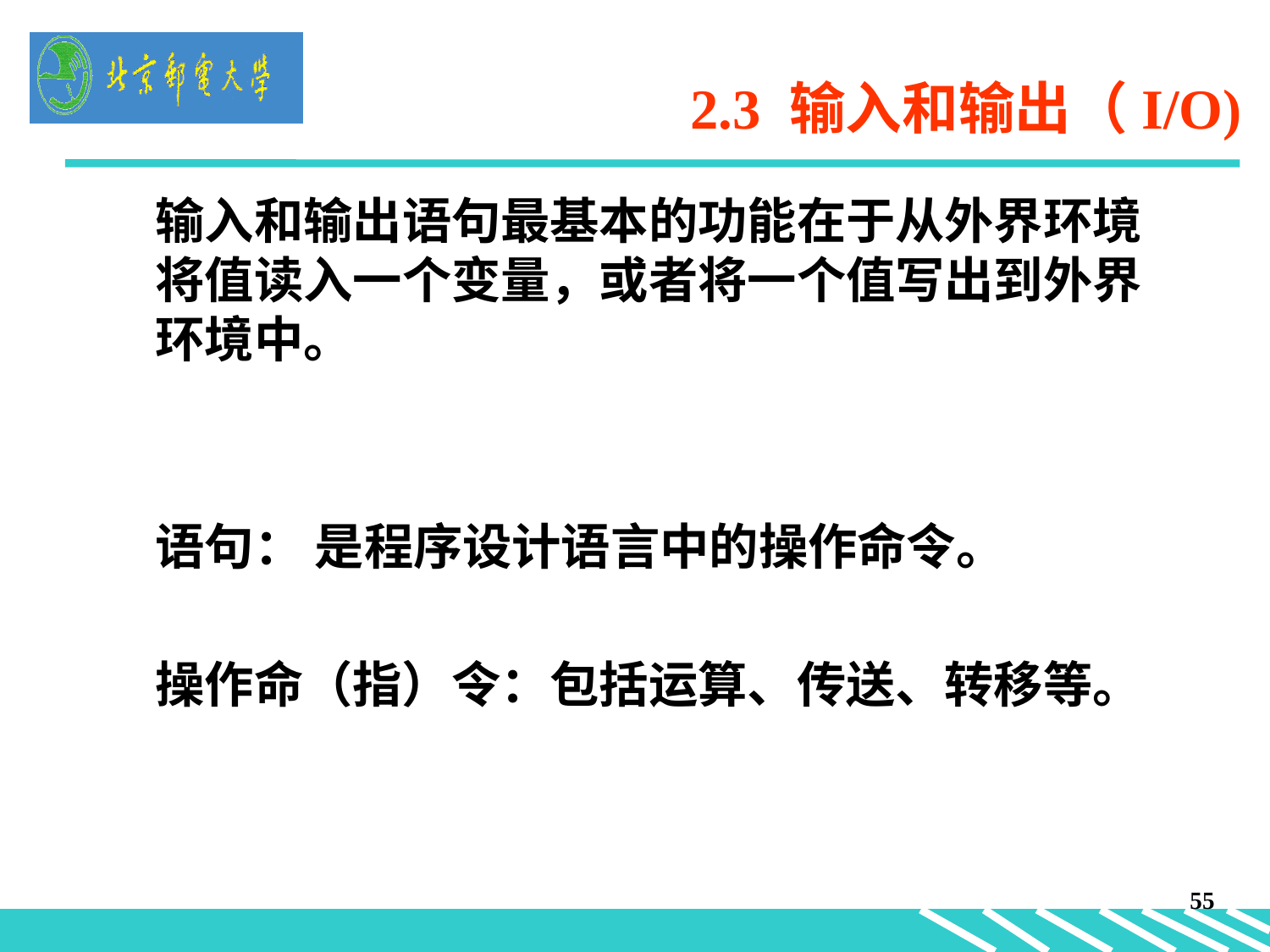

# 2.3 输入和输出（I/O)
	输入和输出语句最基本的功能在于从外界环境将值读入一个变量，或者将一个值写出到外界环境中。

	语句： 是程序设计语言中的操作命令。

	操作命（指）令：包括运算、传送、转移等。
55